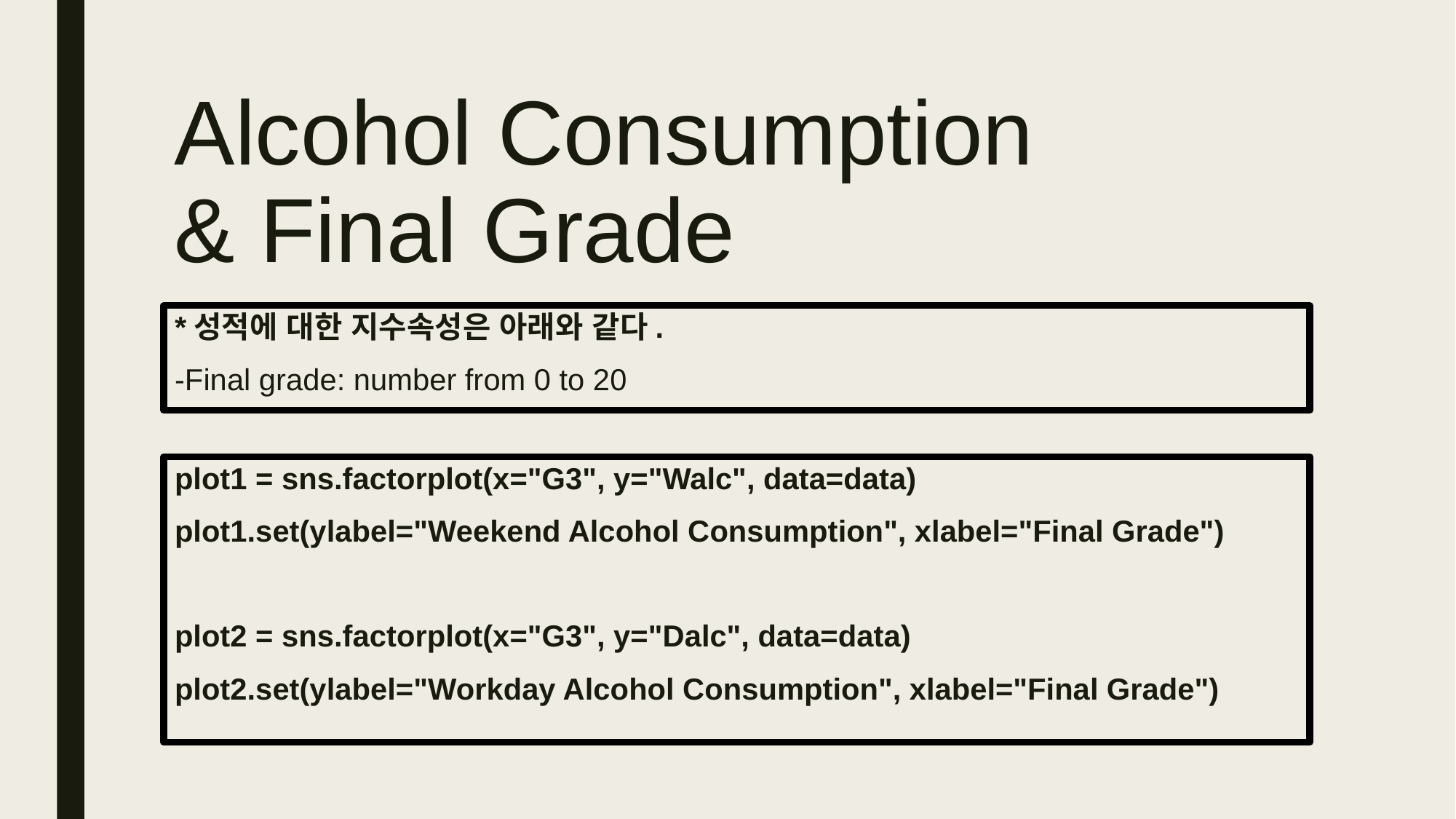

Alcohol Consumption
& Final Grade
*성적에 대한 지수속성은 아래와 같다.
-Final grade: number from 0 to 20
plot1 = sns.factorplot(x="G3", y="Walc", data=data)
plot1.set(ylabel="Weekend Alcohol Consumption", xlabel="Final Grade")

plot2 = sns.factorplot(x="G3", y="Dalc", data=data)
plot2.set(ylabel="Workday Alcohol Consumption", xlabel="Final Grade")